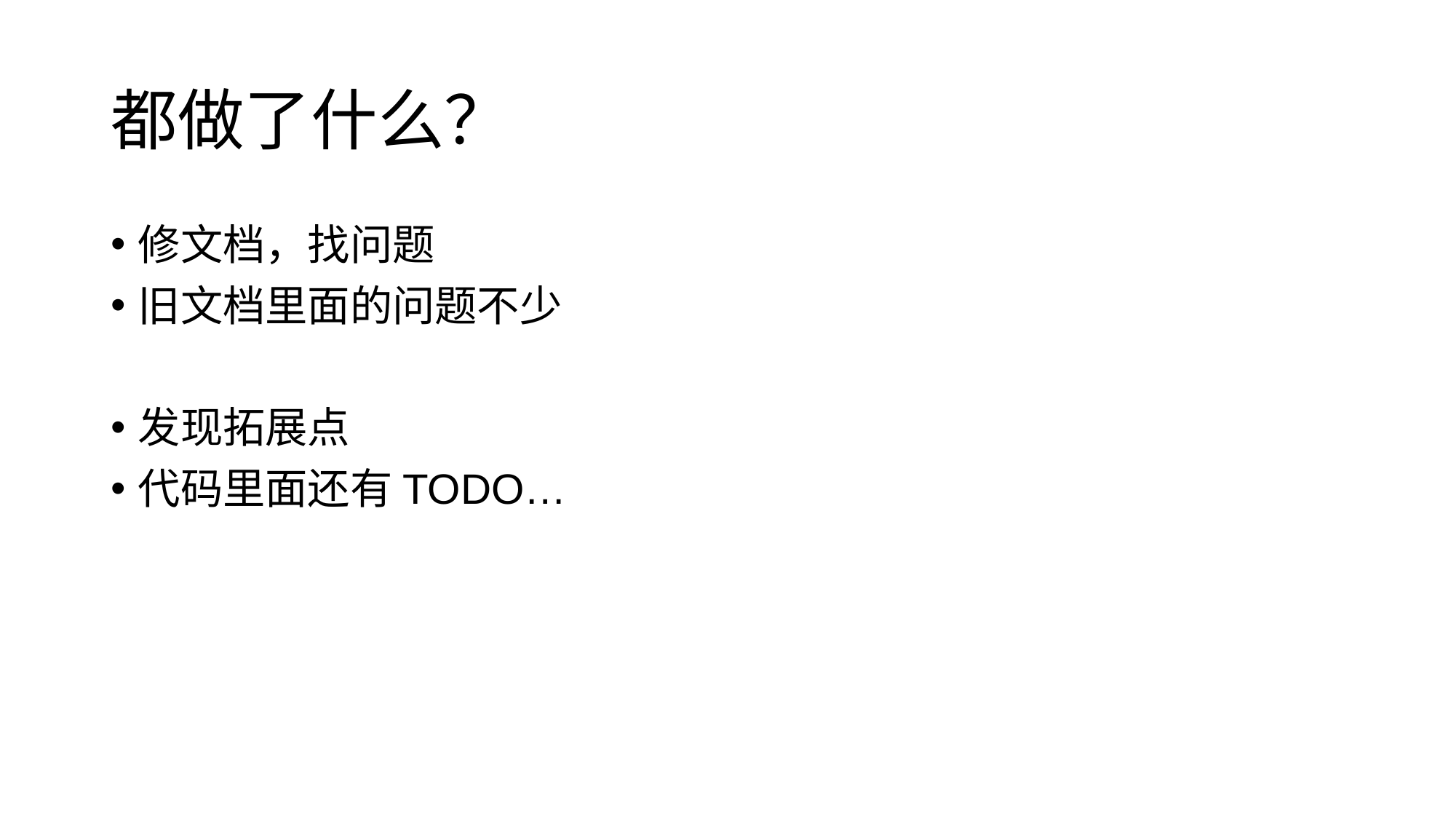

# 都做了什么？
修文档，找问题
旧文档里面的问题不少

发现拓展点
代码里面还有TODO…